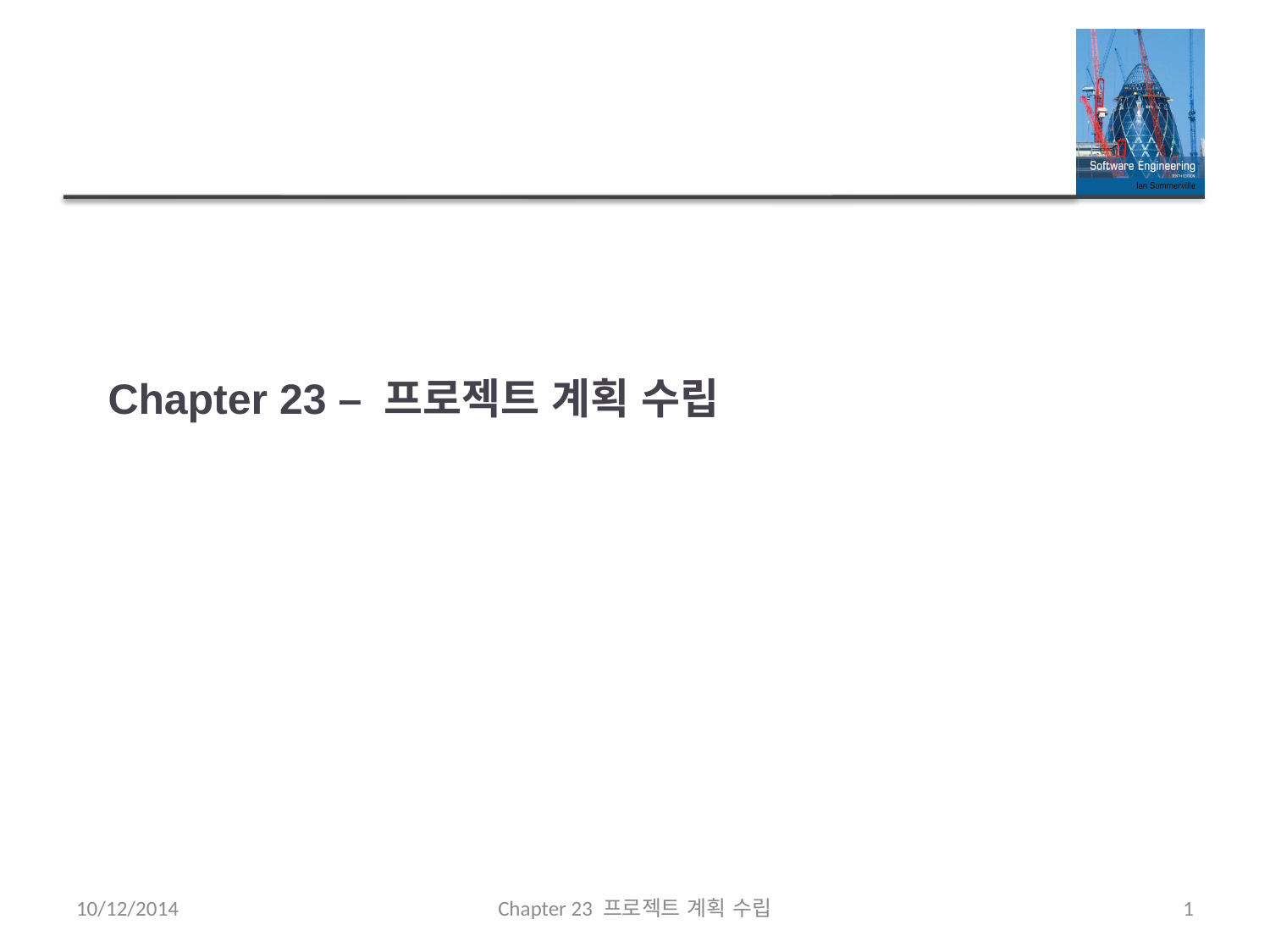

# Chapter 23 – 프로젝트 계획 수립

10/12/2014
Chapter 23 프로젝트 계획 수립
1